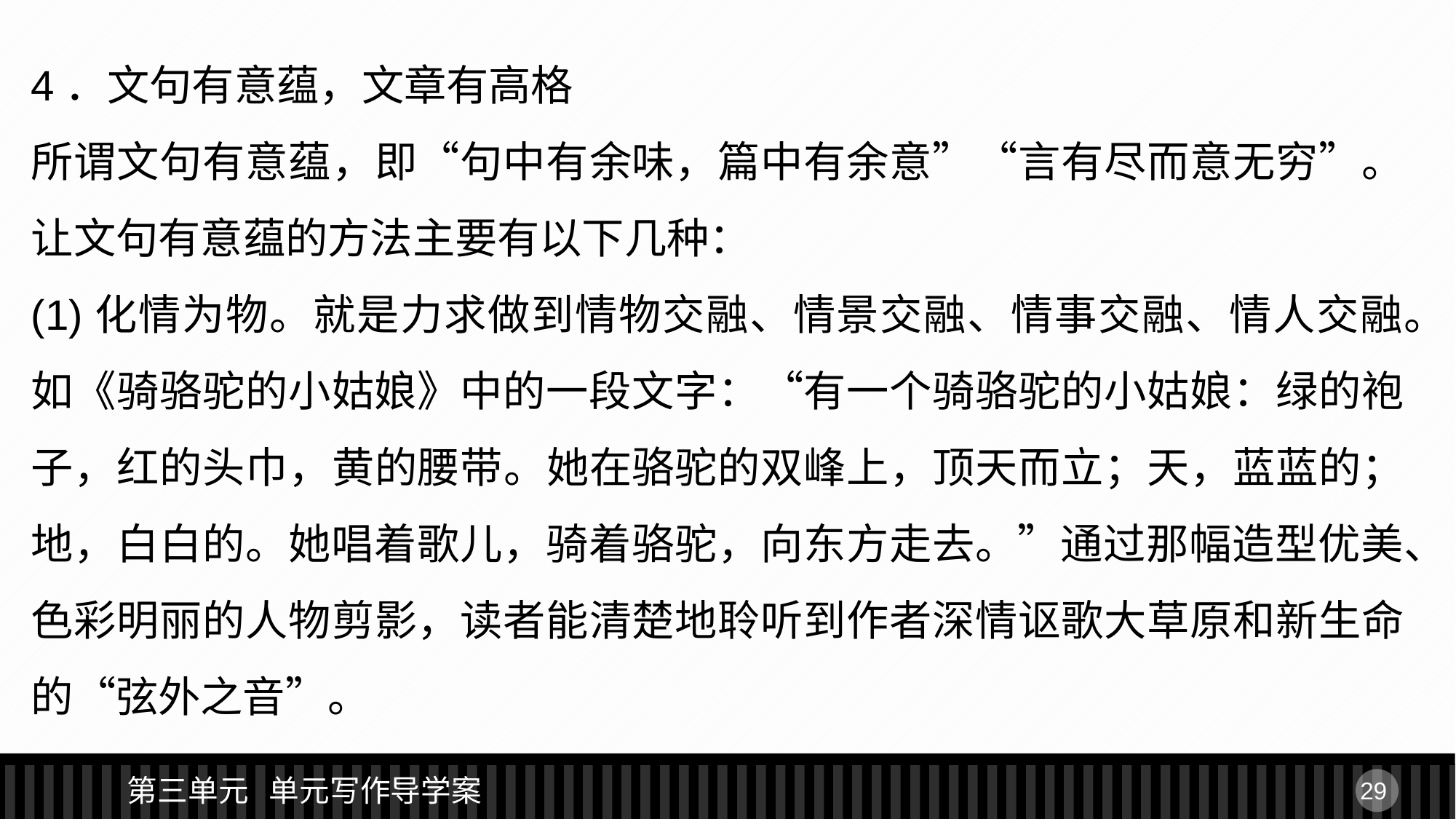

4．文句有意蕴，文章有高格
所谓文句有意蕴，即“句中有余味，篇中有余意”“言有尽而意无穷”。让文句有意蕴的方法主要有以下几种：
(1)化情为物。就是力求做到情物交融、情景交融、情事交融、情人交融。如《骑骆驼的小姑娘》中的一段文字：“有一个骑骆驼的小姑娘：绿的袍子，红的头巾，黄的腰带。她在骆驼的双峰上，顶天而立；天，蓝蓝的；地，白白的。她唱着歌儿，骑着骆驼，向东方走去。”通过那幅造型优美、色彩明丽的人物剪影，读者能清楚地聆听到作者深情讴歌大草原和新生命的“弦外之音”。